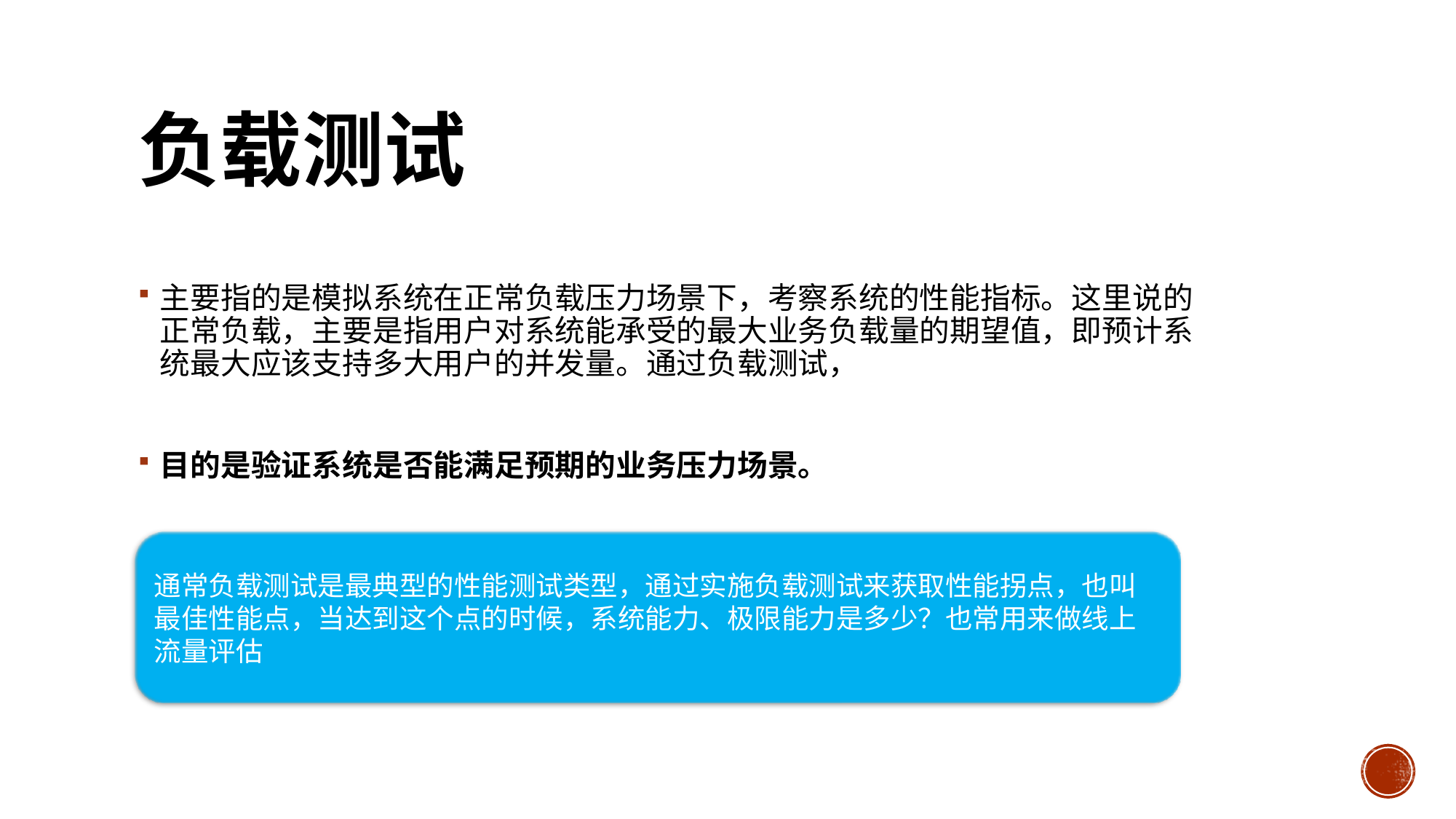

# 负载测试
主要指的是模拟系统在正常负载压力场景下，考察系统的性能指标。这里说的正常负载，主要是指用户对系统能承受的最大业务负载量的期望值，即预计系统最大应该支持多大用户的并发量。通过负载测试，

目的是验证系统是否能满足预期的业务压力场景。

通常负载测试是最典型的性能测试类型，通过实施负载测试来获取性能拐点，也叫最佳性能点，当达到这个点的时候，系统能力、极限能力是多少？也常用来做线上流量评估